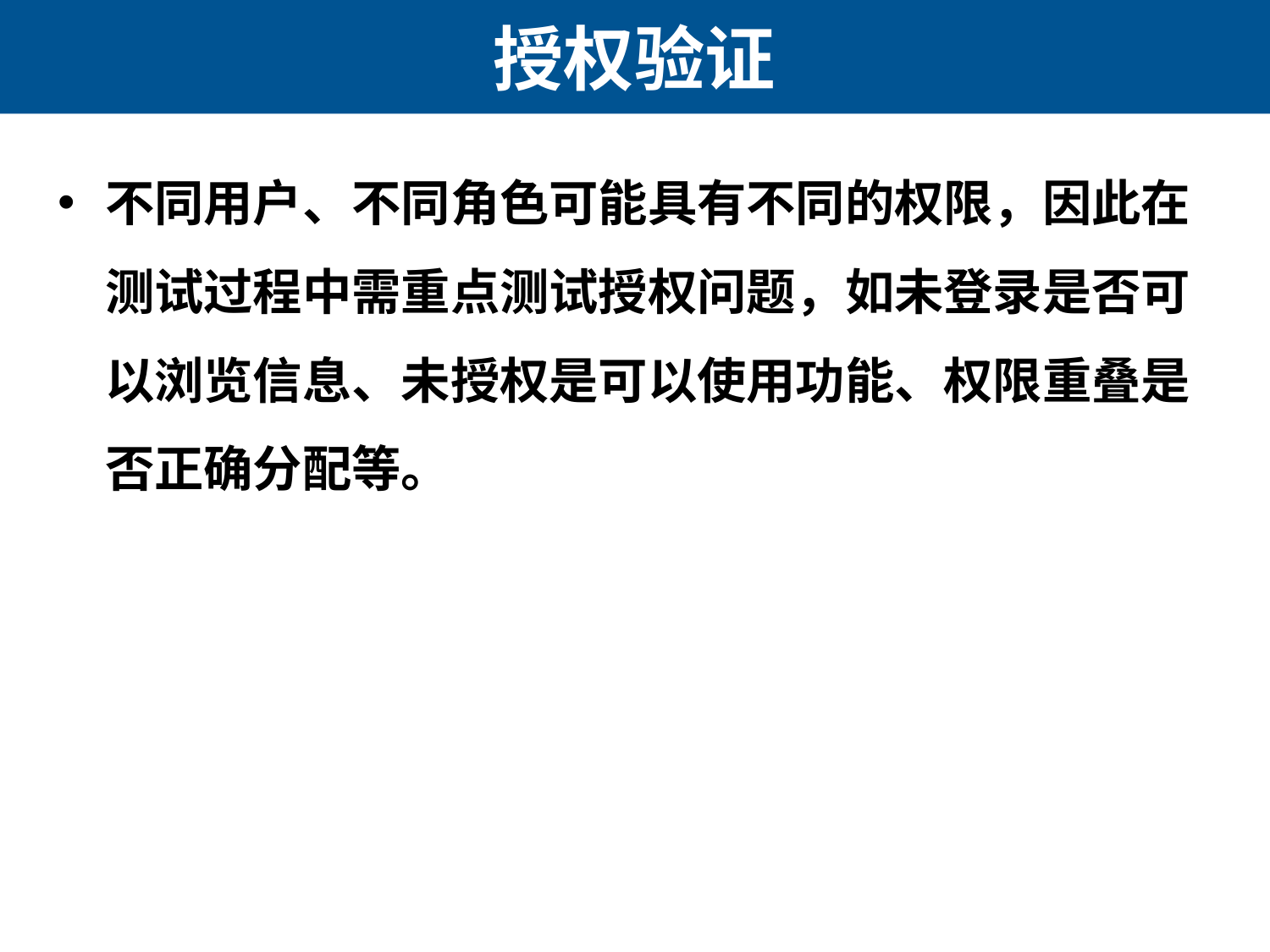

# 授权验证
不同用户、不同角色可能具有不同的权限，因此在测试过程中需重点测试授权问题，如未登录是否可以浏览信息、未授权是可以使用功能、权限重叠是否正确分配等。